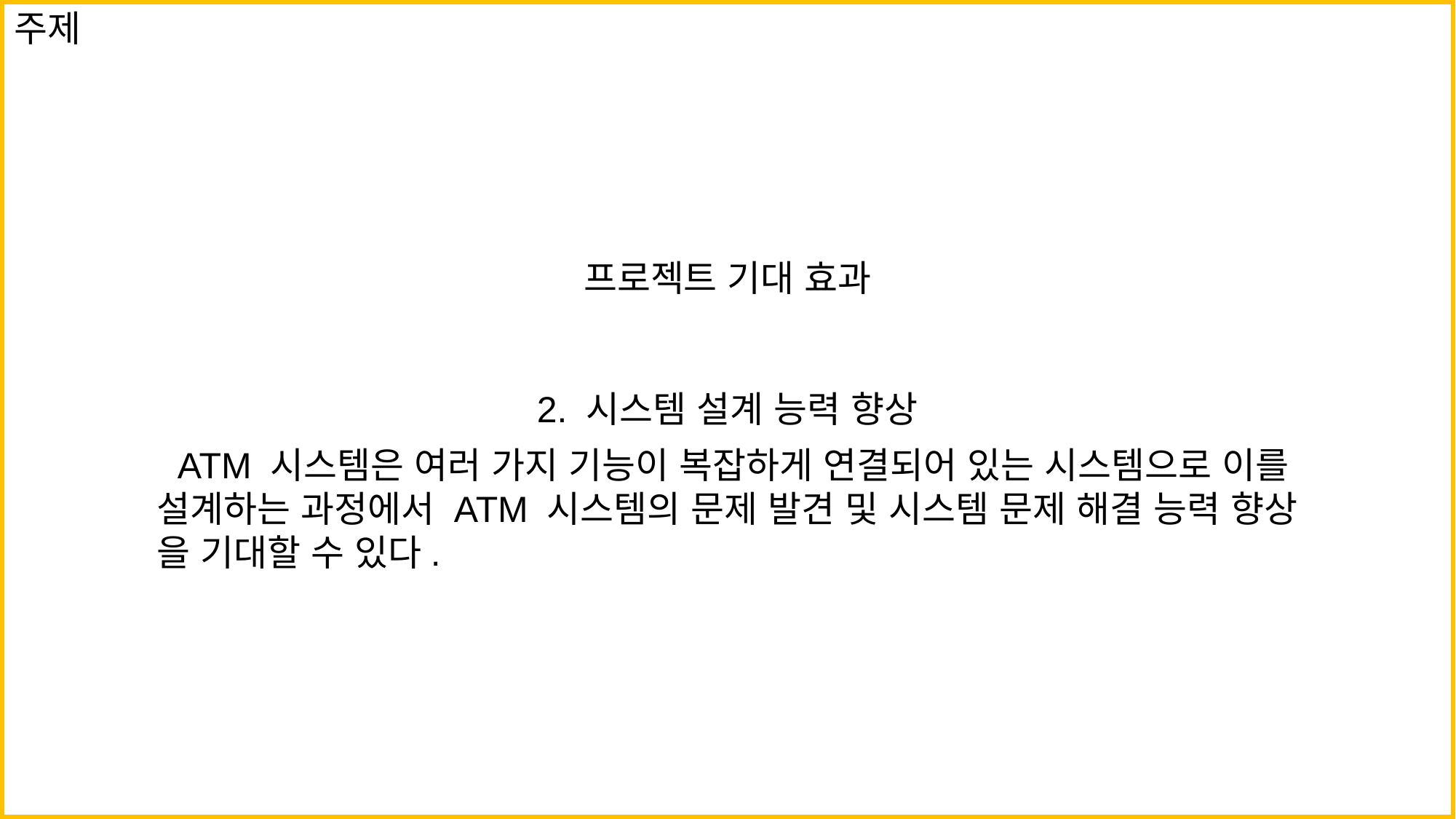

주제
프로젝트 기대 효과

2. 시스템 설계 능력 향상
  ATM 시스템은 여러 가지 기능이 복잡하게 연결되어 있는 시스템으로 이를
설계하는 과정에서 ATM 시스템의 문제 발견 및 시스템 문제 해결 능력 향상
을 기대할 수 있다.
프로젝트 기대 효과

데이터 구조를 이해 할 수 있다.
파일의 입출력 및 처리를 다룰 수 있다.
팀 프로젝트 경험을 살릴 수 있다.
다양한 작업 환경의 사람들과 협업을 할 수 있다.